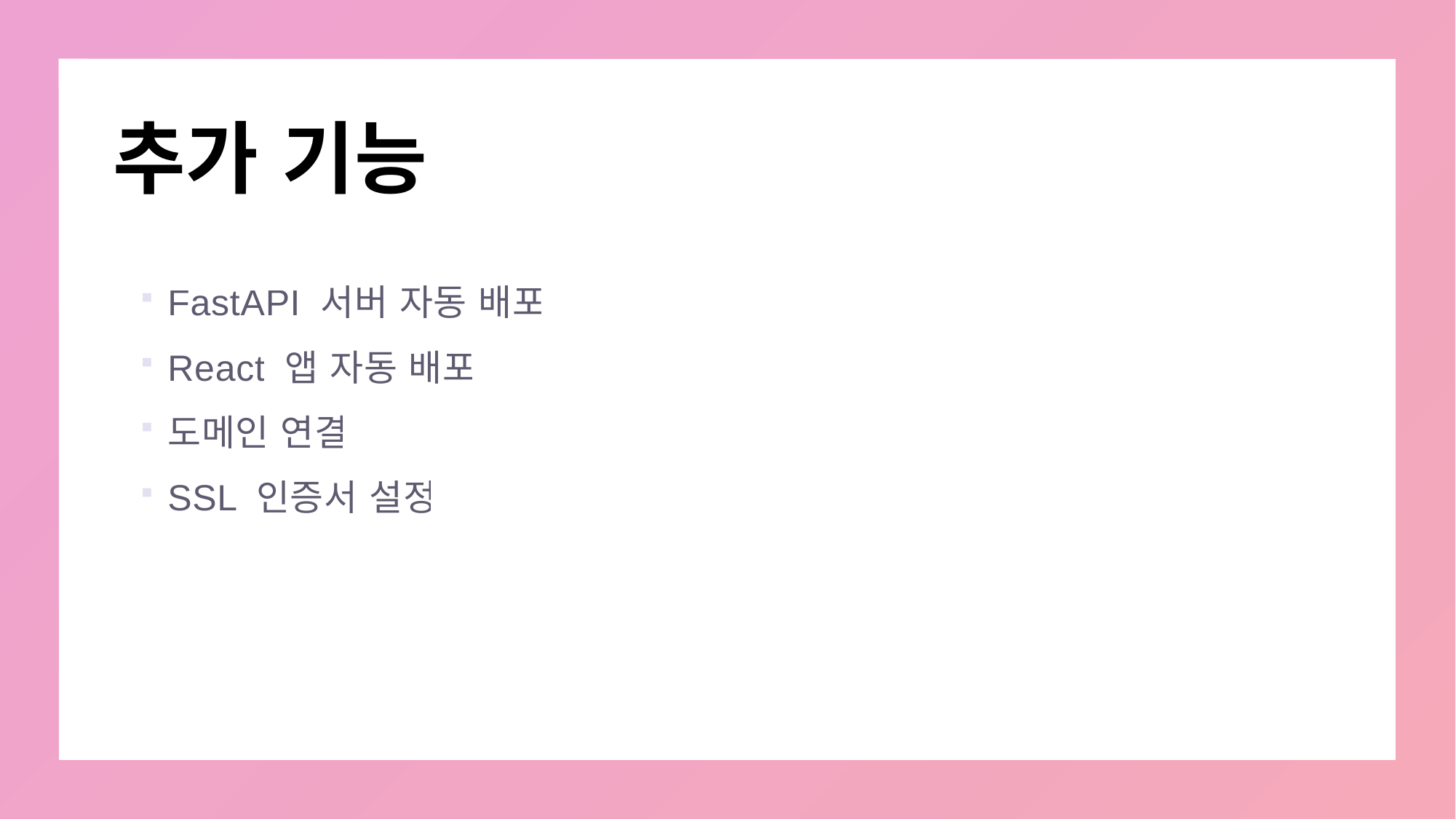

# 추가 기능
FastAPI 서버 자동 배포
React 앱 자동 배포
도메인 연결
SSL 인증서 설정